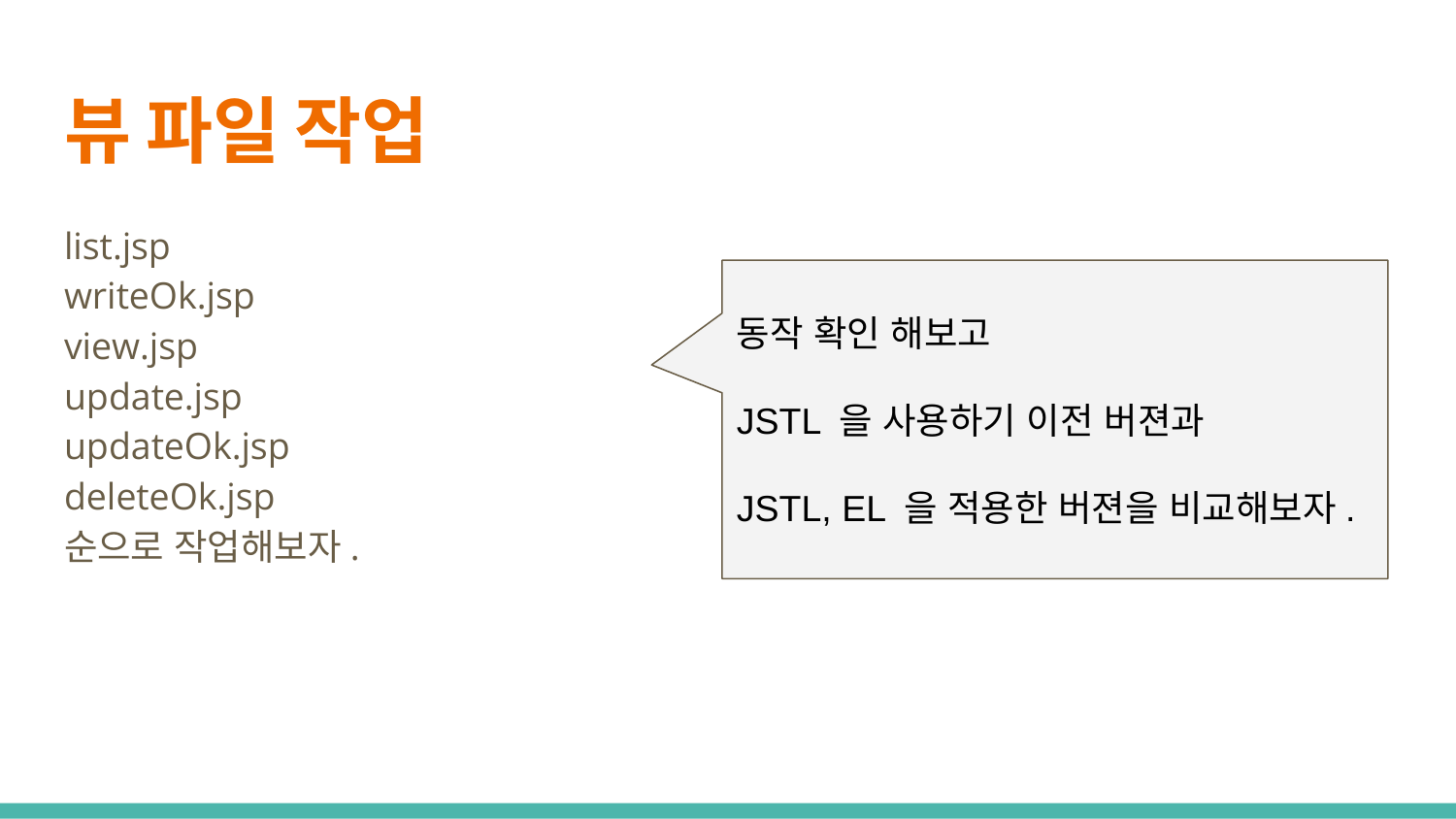

# 뷰 파일 작업
list.jsp
writeOk.jsp
view.jsp
update.jsp
updateOk.jsp
deleteOk.jsp
순으로 작업해보자.

동작 확인 해보고
JSTL 을 사용하기 이전 버젼과

JSTL, EL 을 적용한 버젼을 비교해보자.